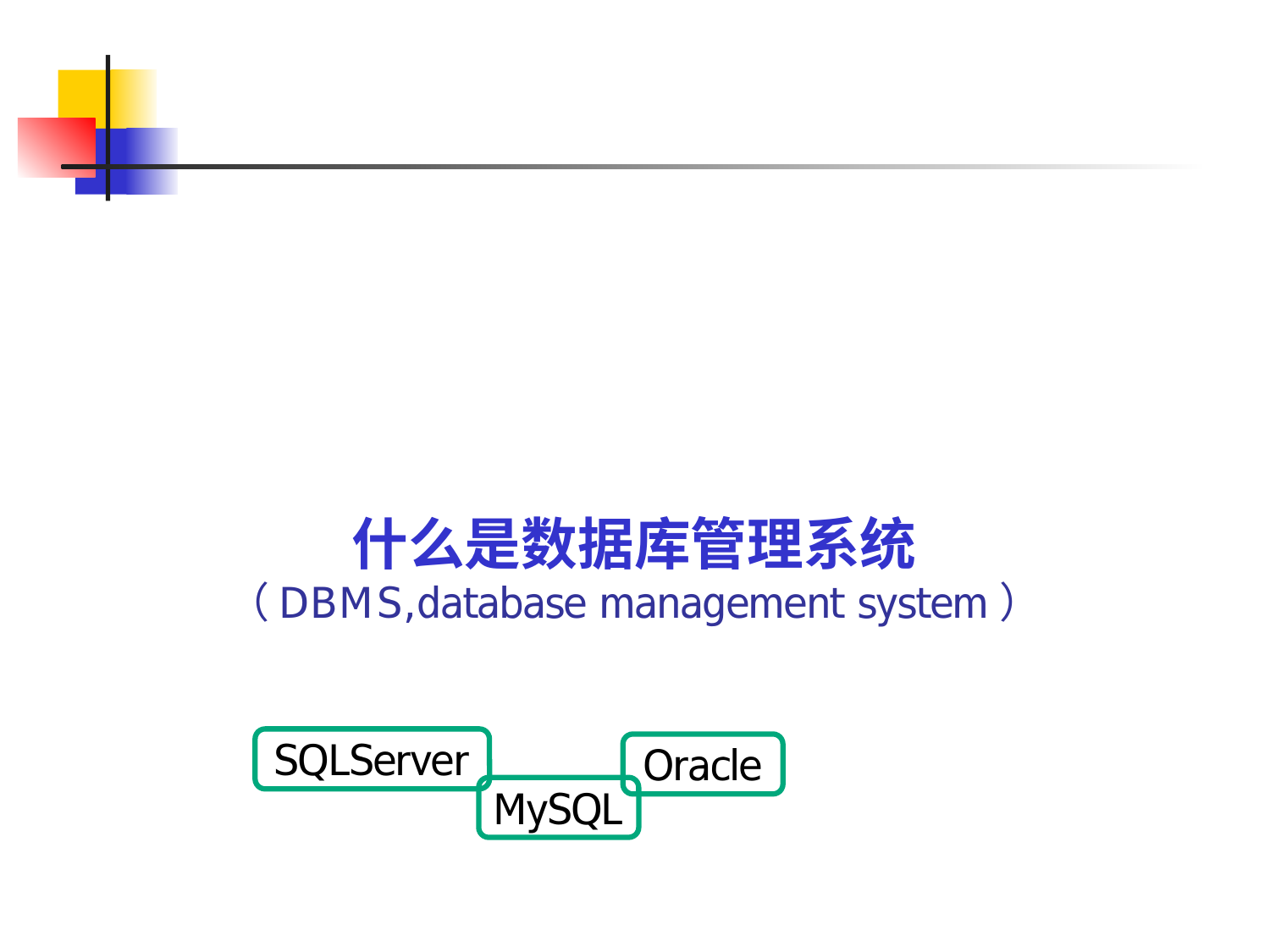

# 什么是数据库管理系统 （DBMS,database management system）

SQLServer
Oracle
MySQL